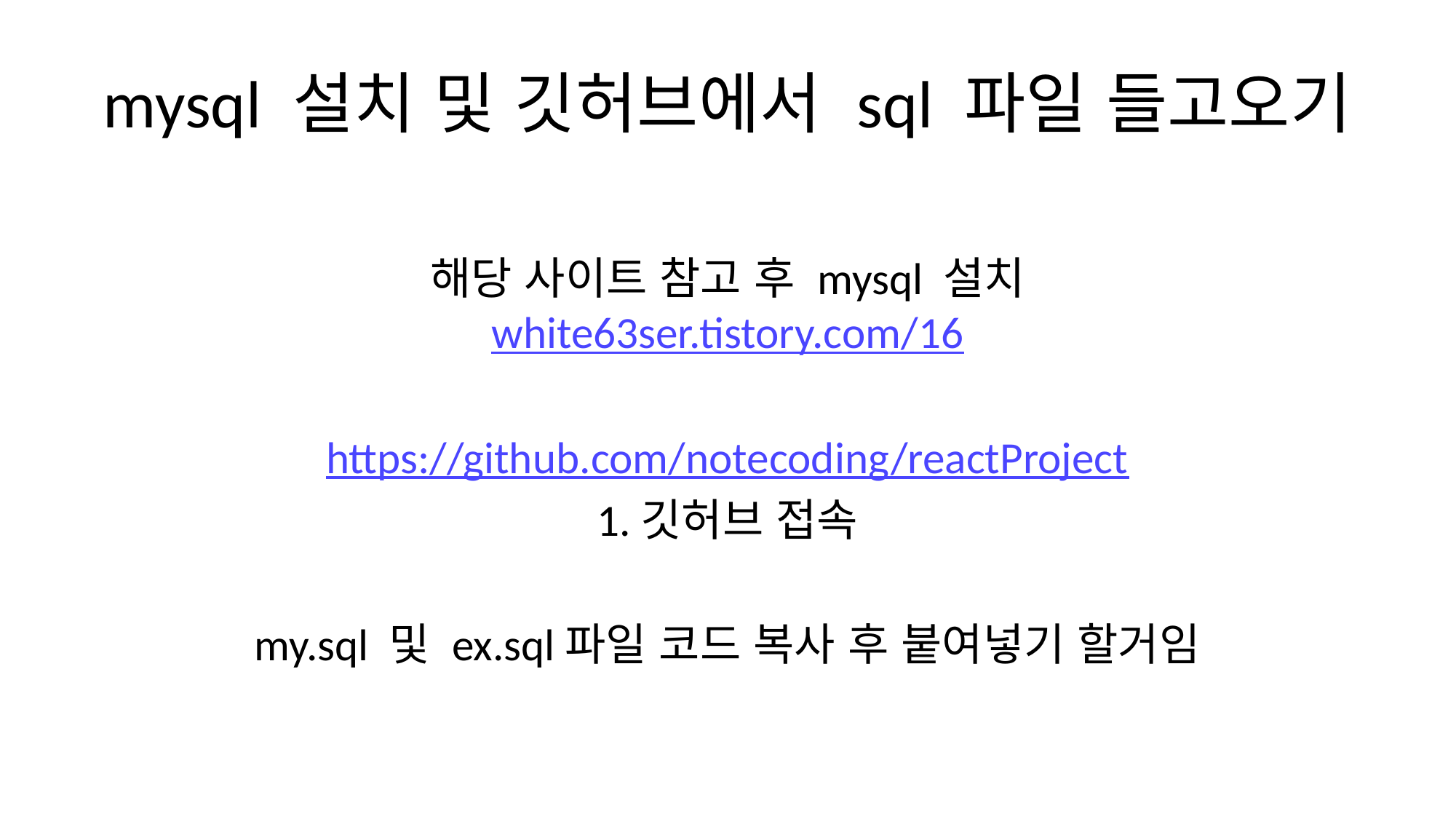

# mysql 설치 및 깃허브에서 sql 파일 들고오기
해당 사이트 참고 후 mysql 설치
white63ser.tistory.com/16

https://github.com/notecoding/reactProject
1.깃허브 접속

my.sql 및 ex.sql파일 코드 복사 후 붙여넣기 할거임